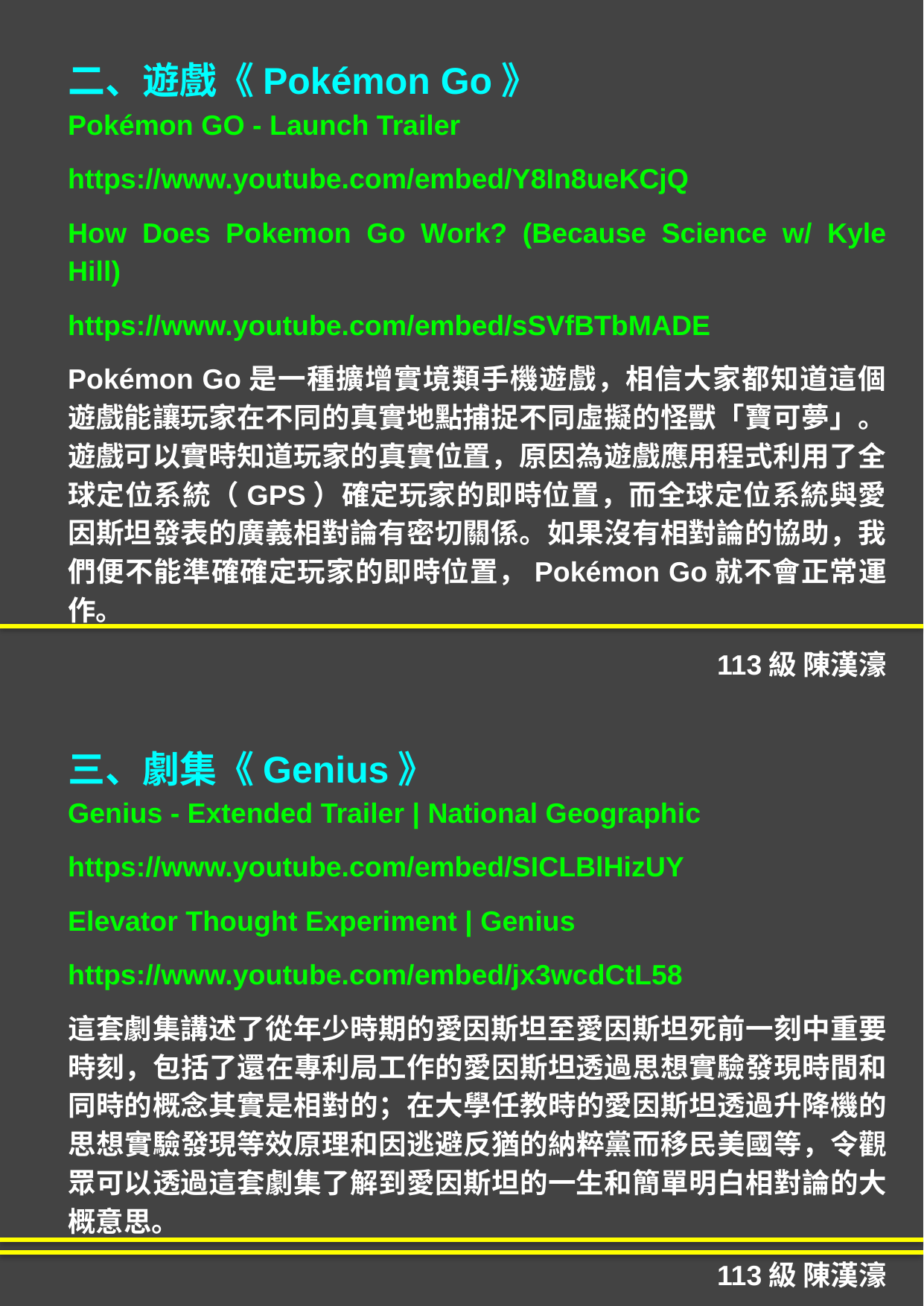

二、遊戲《Pokémon Go》
Pokémon GO - Launch Trailer
https://www.youtube.com/embed/Y8In8ueKCjQ
How Does Pokemon Go Work? (Because Science w/ Kyle Hill)
https://www.youtube.com/embed/sSVfBTbMADE
Pokémon Go是一種擴增實境類手機遊戲，相信大家都知道這個遊戲能讓玩家在不同的真實地點捕捉不同虛擬的怪獸「寶可夢」。遊戲可以實時知道玩家的真實位置，原因為遊戲應用程式利用了全球定位系統（GPS）確定玩家的即時位置，而全球定位系統與愛因斯坦發表的廣義相對論有密切關係。如果沒有相對論的協助，我們便不能準確確定玩家的即時位置，Pokémon Go就不會正常運作。
113級 陳漢濠

三、劇集《Genius》
Genius - Extended Trailer | National Geographic
https://www.youtube.com/embed/SICLBlHizUY
Elevator Thought Experiment | Genius
https://www.youtube.com/embed/jx3wcdCtL58
這套劇集講述了從年少時期的愛因斯坦至愛因斯坦死前一刻中重要時刻，包括了還在專利局工作的愛因斯坦透過思想實驗發現時間和同時的概念其實是相對的；在大學任教時的愛因斯坦透過升降機的思想實驗發現等效原理和因逃避反猶的納粹黨而移民美國等，令觀眾可以透過這套劇集了解到愛因斯坦的一生和簡單明白相對論的大概意思。
113級 陳漢濠